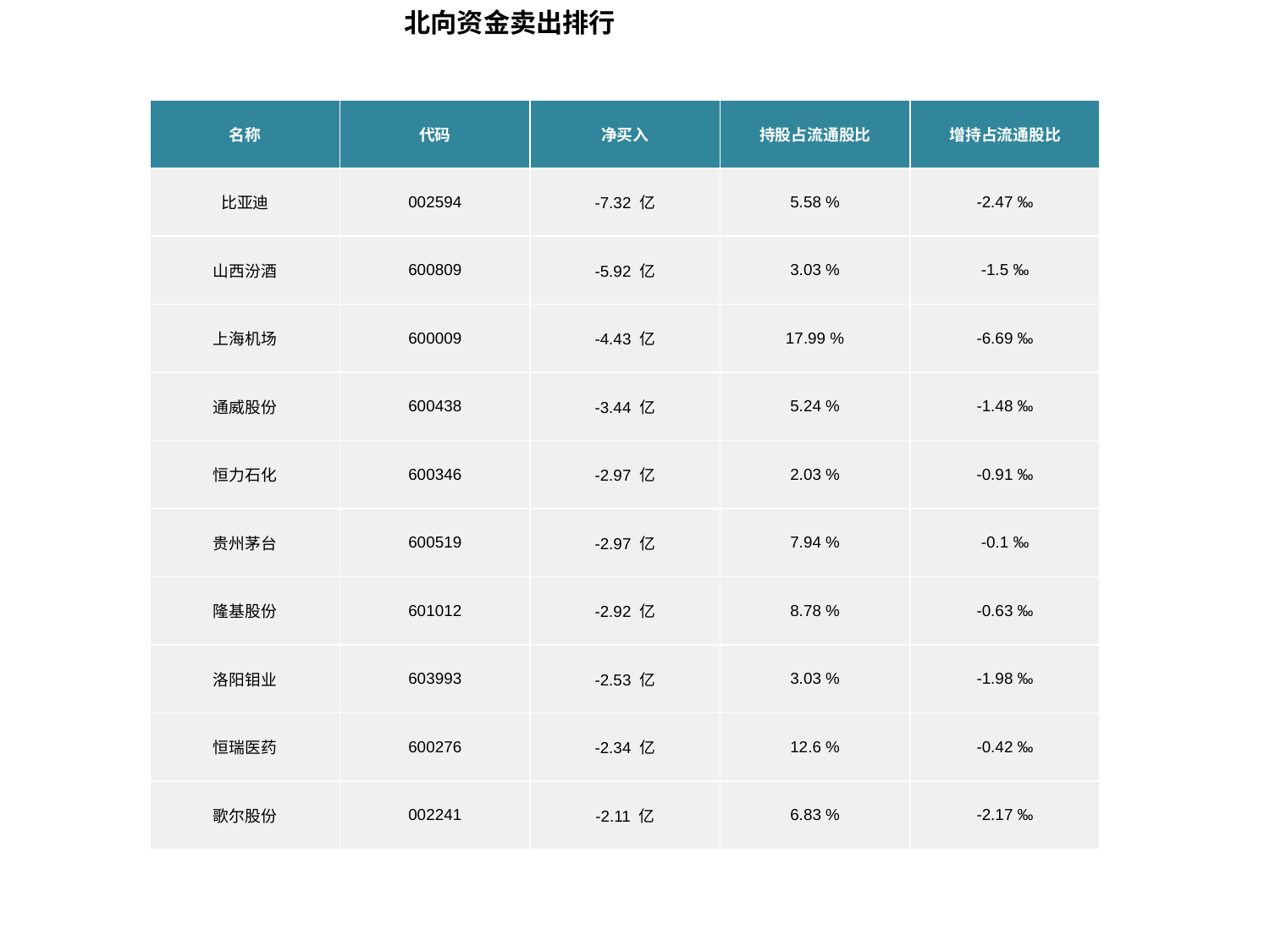

北向资金卖出排行
| 名称 | 代码 | 净买入 | 持股占流通股比 | 增持占流通股比 |
| --- | --- | --- | --- | --- |
| 比亚迪 | 002594 | -7.32 亿 | 5.58 % | -2.47 ‰ |
| 山西汾酒 | 600809 | -5.92 亿 | 3.03 % | -1.5 ‰ |
| 上海机场 | 600009 | -4.43 亿 | 17.99 % | -6.69 ‰ |
| 通威股份 | 600438 | -3.44 亿 | 5.24 % | -1.48 ‰ |
| 恒力石化 | 600346 | -2.97 亿 | 2.03 % | -0.91 ‰ |
| 贵州茅台 | 600519 | -2.97 亿 | 7.94 % | -0.1 ‰ |
| 隆基股份 | 601012 | -2.92 亿 | 8.78 % | -0.63 ‰ |
| 洛阳钼业 | 603993 | -2.53 亿 | 3.03 % | -1.98 ‰ |
| 恒瑞医药 | 600276 | -2.34 亿 | 12.6 % | -0.42 ‰ |
| 歌尔股份 | 002241 | -2.11 亿 | 6.83 % | -2.17 ‰ |